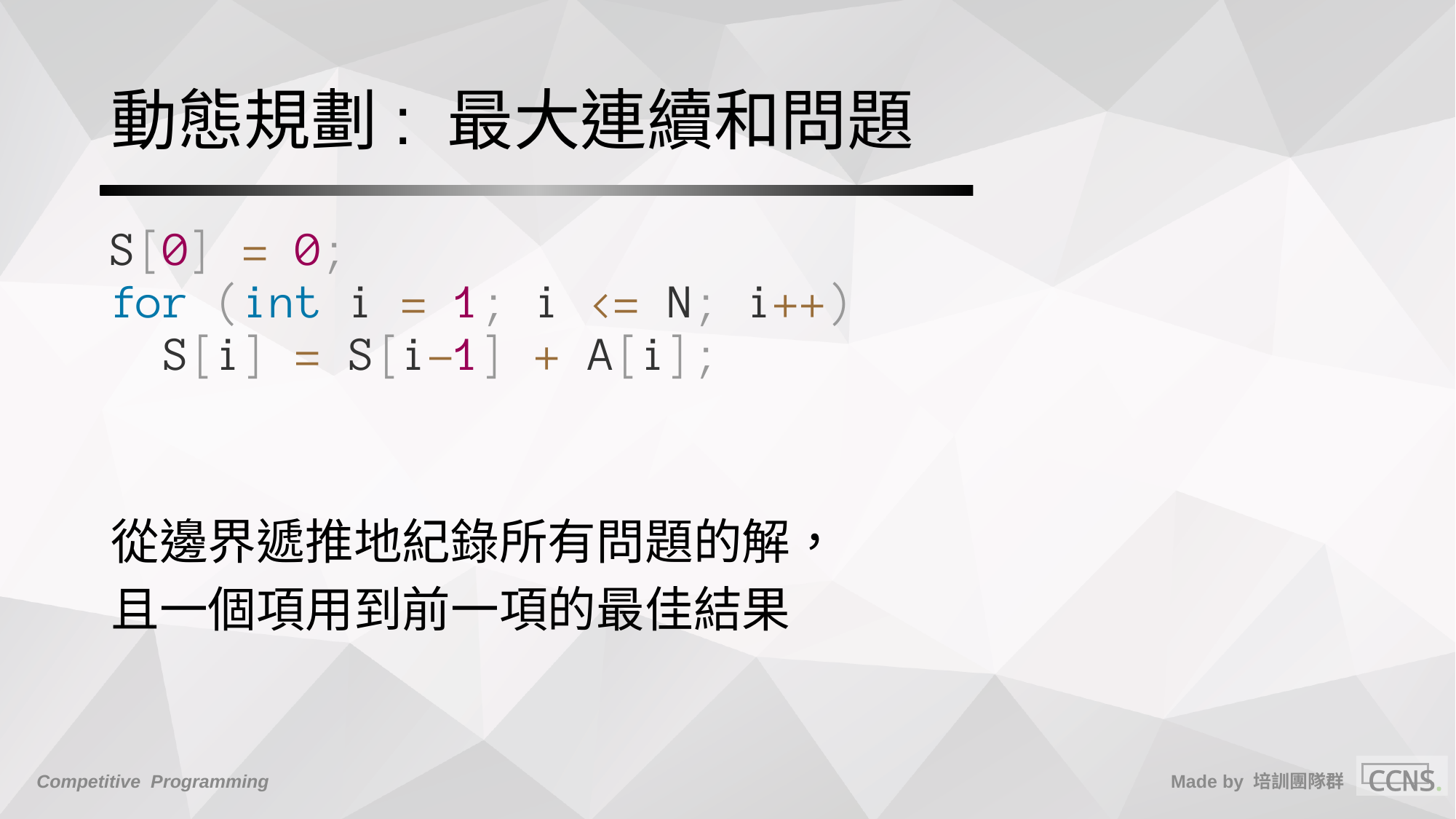

# 動態規劃: 最大連續和問題
S[0] = 0;
for (int i = 1; i <= N; i++)
  S[i] = S[i-1] + A[i];

從邊界遞推地紀錄所有問題的解，
且一個項用到前一項的最佳結果